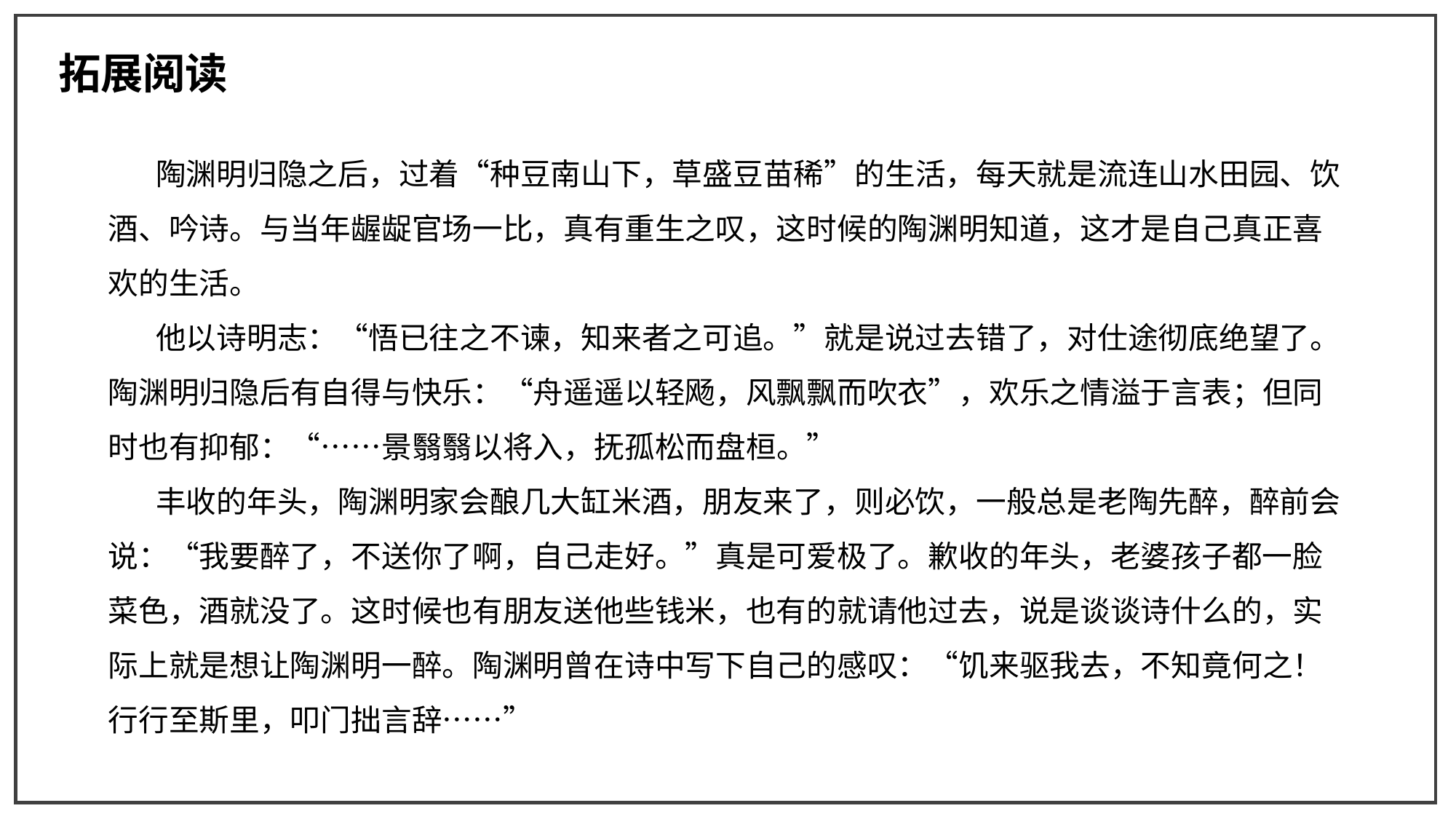

拓展阅读
      陶渊明归隐之后，过着“种豆南山下，草盛豆苗稀”的生活，每天就是流连山水田园、饮酒、吟诗。与当年龌龊官场一比，真有重生之叹，这时候的陶渊明知道，这才是自己真正喜欢的生活。
      他以诗明志：“悟已往之不谏，知来者之可追。”就是说过去错了，对仕途彻底绝望了。陶渊明归隐后有自得与快乐：“舟遥遥以轻飏，风飘飘而吹衣”，欢乐之情溢于言表；但同时也有抑郁：“……景翳翳以将入，抚孤松而盘桓。”
      丰收的年头，陶渊明家会酿几大缸米酒，朋友来了，则必饮，一般总是老陶先醉，醉前会说：“我要醉了，不送你了啊，自己走好。”真是可爱极了。歉收的年头，老婆孩子都一脸菜色，酒就没了。这时候也有朋友送他些钱米，也有的就请他过去，说是谈谈诗什么的，实际上就是想让陶渊明一醉。陶渊明曾在诗中写下自己的感叹：“饥来驱我去，不知竟何之！行行至斯里，叩门拙言辞……”